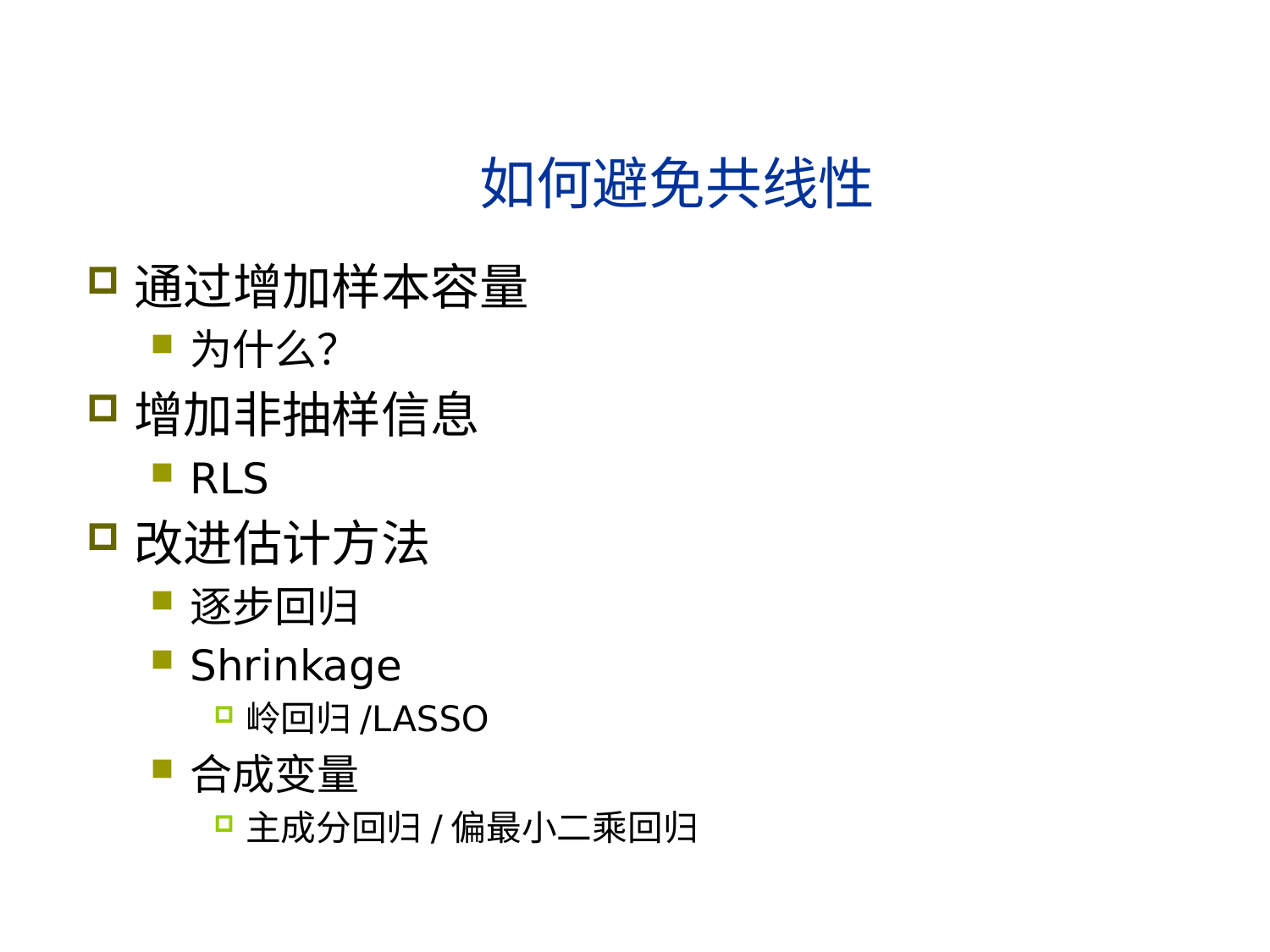

# 如何避免共线性
通过增加样本容量
为什么？
增加非抽样信息
RLS
改进估计方法
逐步回归
Shrinkage
岭回归/LASSO
合成变量
主成分回归/偏最小二乘回归